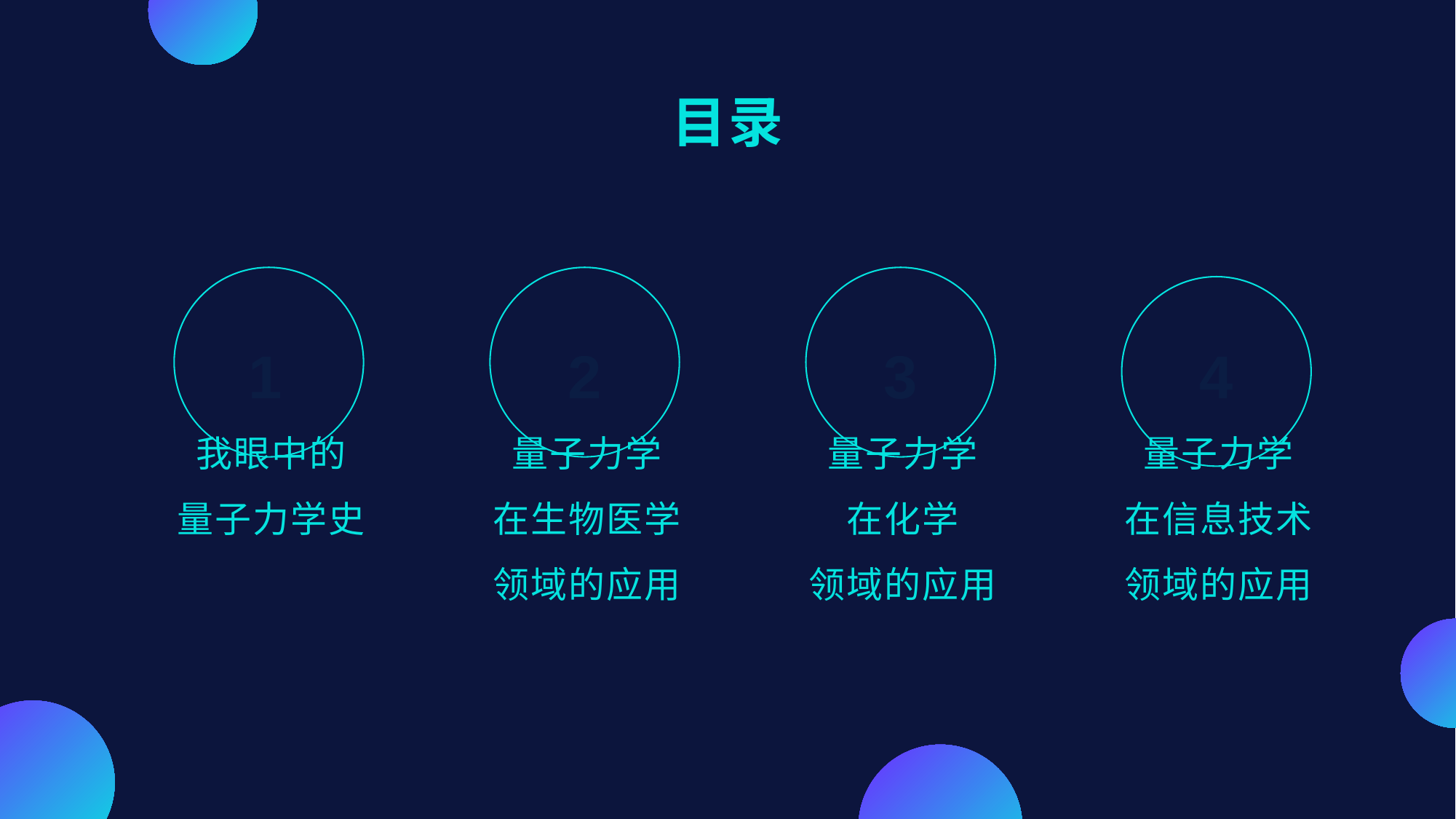

目录

1
2
3
4
我眼中的
量子力学史
量子力学
在生物医学
领域的应用
量子力学
在化学
领域的应用
量子力学
在信息技术
领域的应用